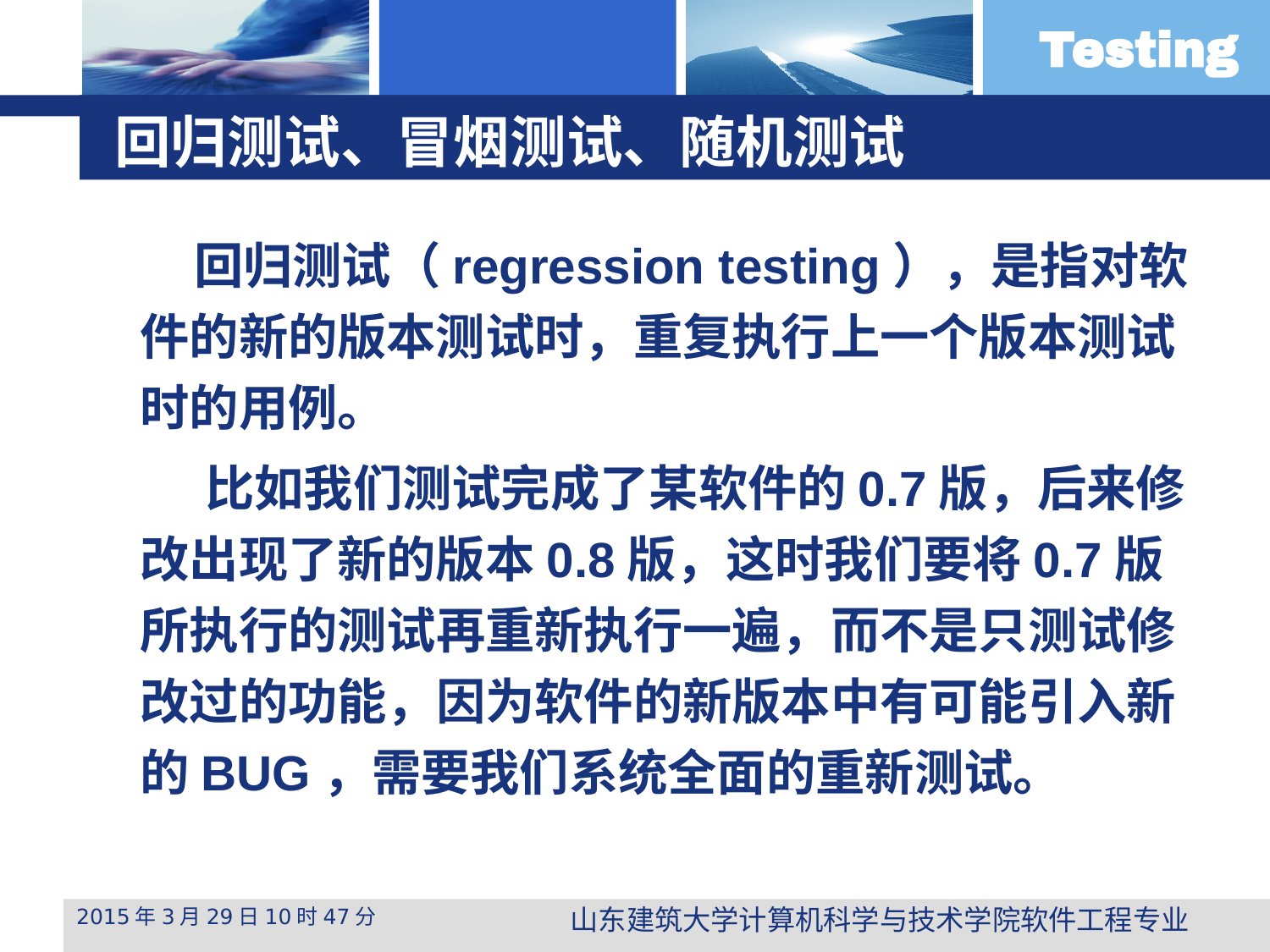

# 回归测试、冒烟测试、随机测试
        回归测试（regression testing），是指对软件的新的版本测试时，重复执行上一个版本测试时的用例。
         比如我们测试完成了某软件的0.7版，后来修改出现了新的版本0.8版，这时我们要将0.7版所执行的测试再重新执行一遍，而不是只测试修改过的功能，因为软件的新版本中有可能引入新的BUG，需要我们系统全面的重新测试。

山东建筑大学计算机科学与技术学院软件工程专业
2015年3月29日10时47分